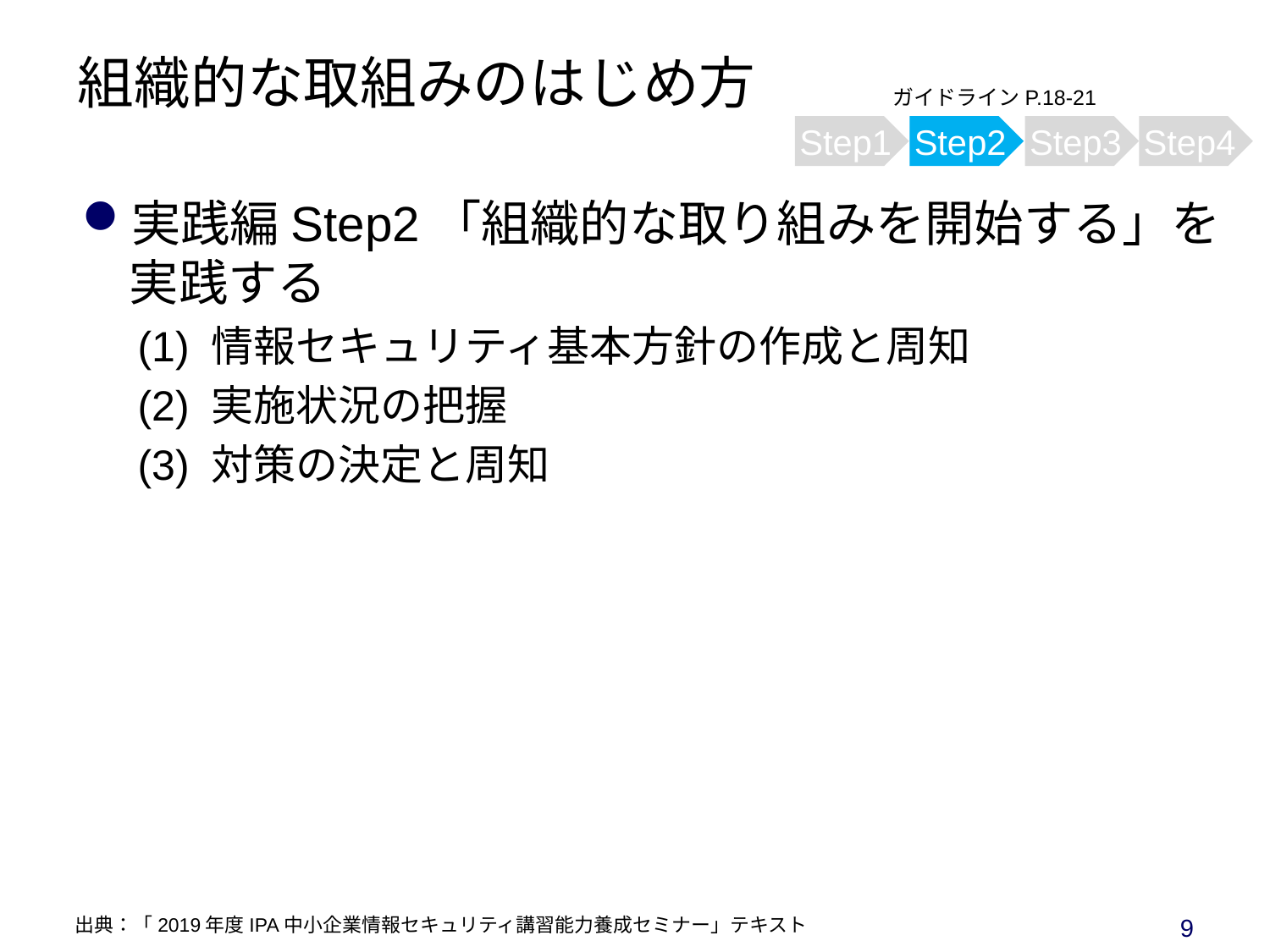

# 組織的な取組みのはじめ方
ガイドラインP.18-21
Step1
Step2
Step3
Step4
実践編Step2「組織的な取り組みを開始する」を
実践する
(1) 情報セキュリティ基本方針の作成と周知
(2) 実施状況の把握
(3) 対策の決定と周知
9